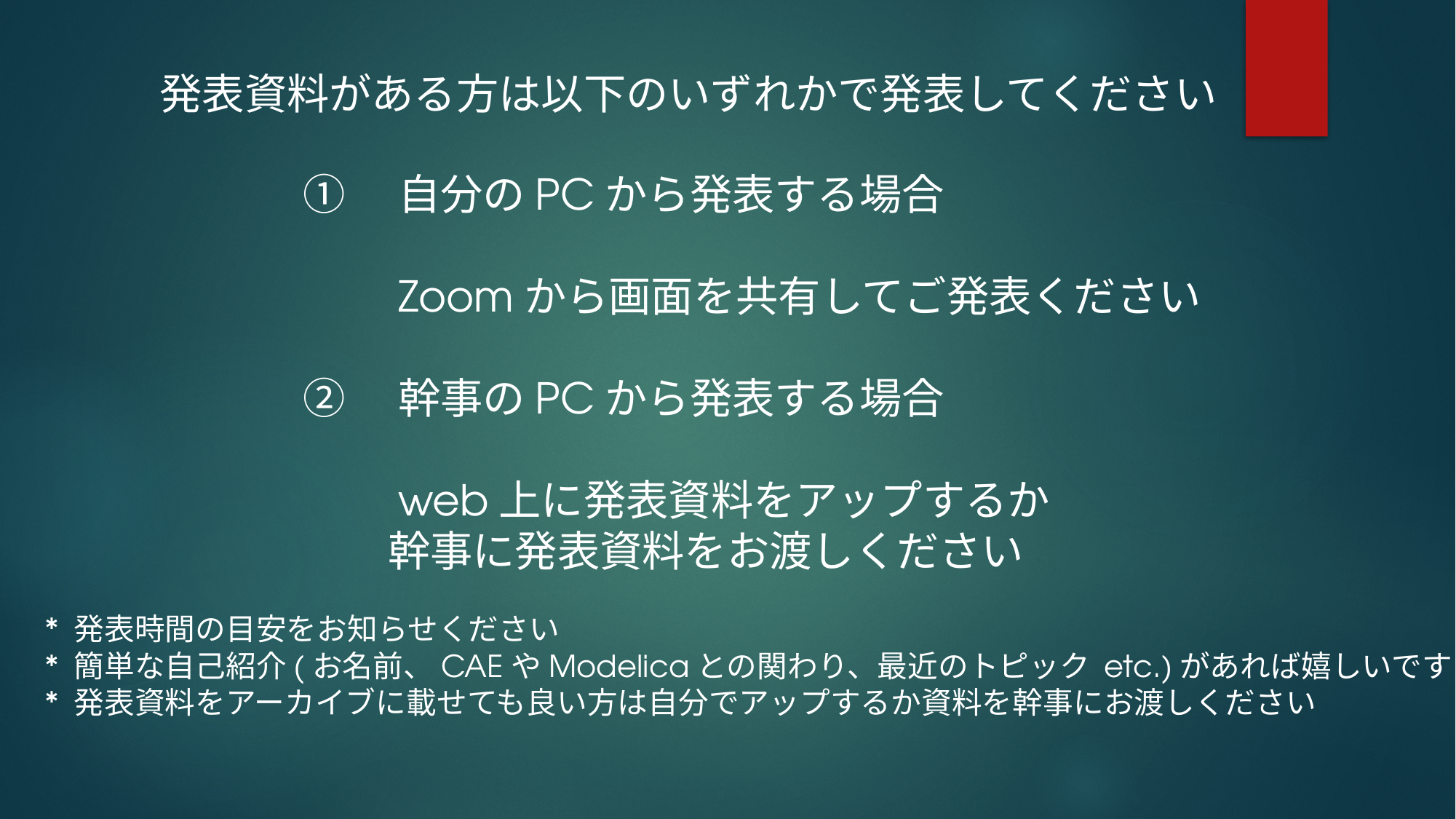

発表資料がある方は以下のいずれかで発表してください
①　自分のPCから発表する場合

　　Zoomから画面を共有してご発表ください

②　幹事のPCから発表する場合

　　web上に発表資料をアップするか
　　幹事に発表資料をお渡しください
* 発表時間の目安をお知らせください
* 簡単な自己紹介(お名前、CAEやModelicaとの関わり、最近のトピック etc.)があれば嬉しいです
* 発表資料をアーカイブに載せても良い方は自分でアップするか資料を幹事にお渡しください